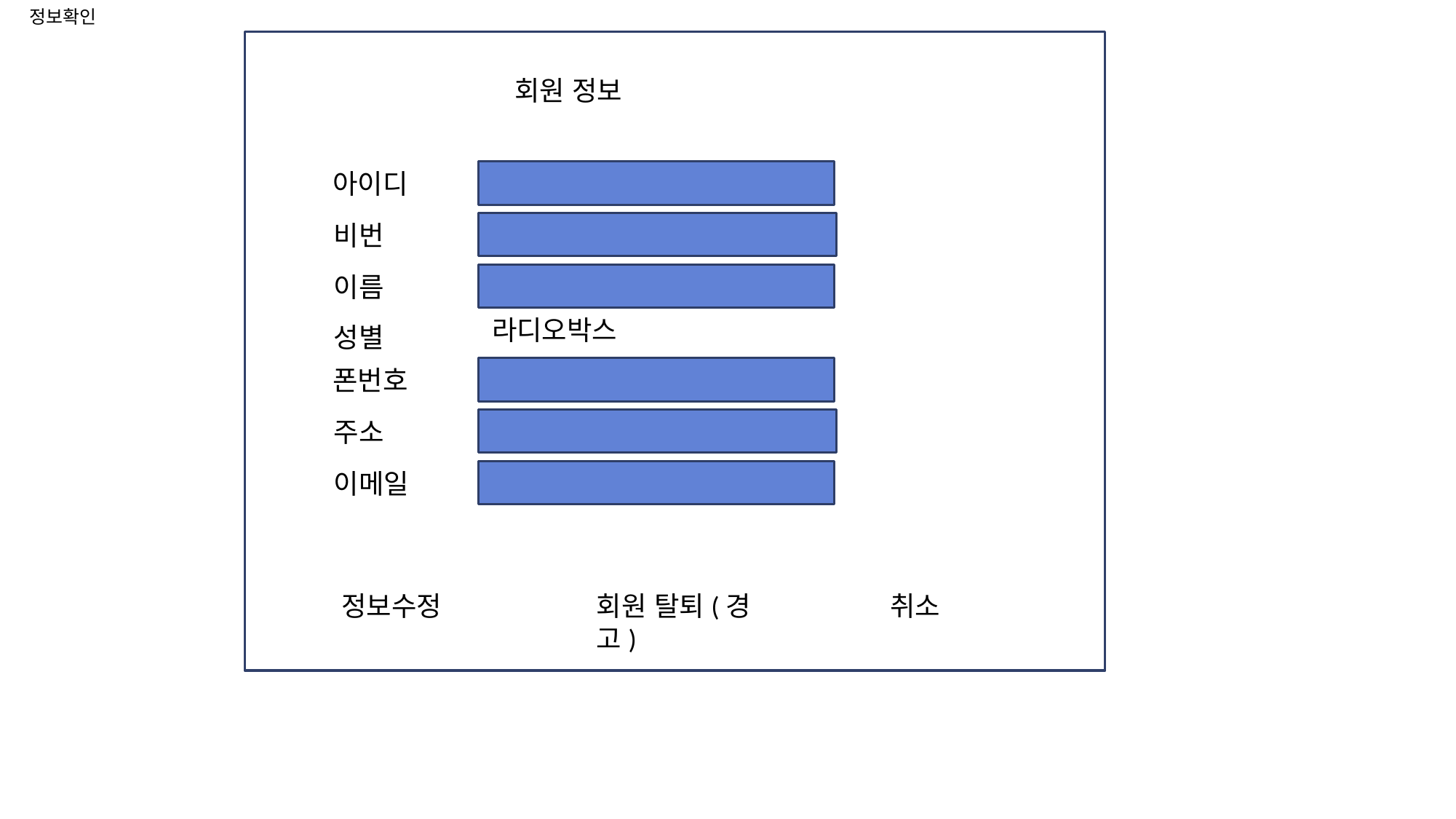

정보확인

회원 정보
아이디

비번

이름

라디오박스
성별
폰번호

주소

이메일

정보수정
회원 탈퇴(경고)
취소